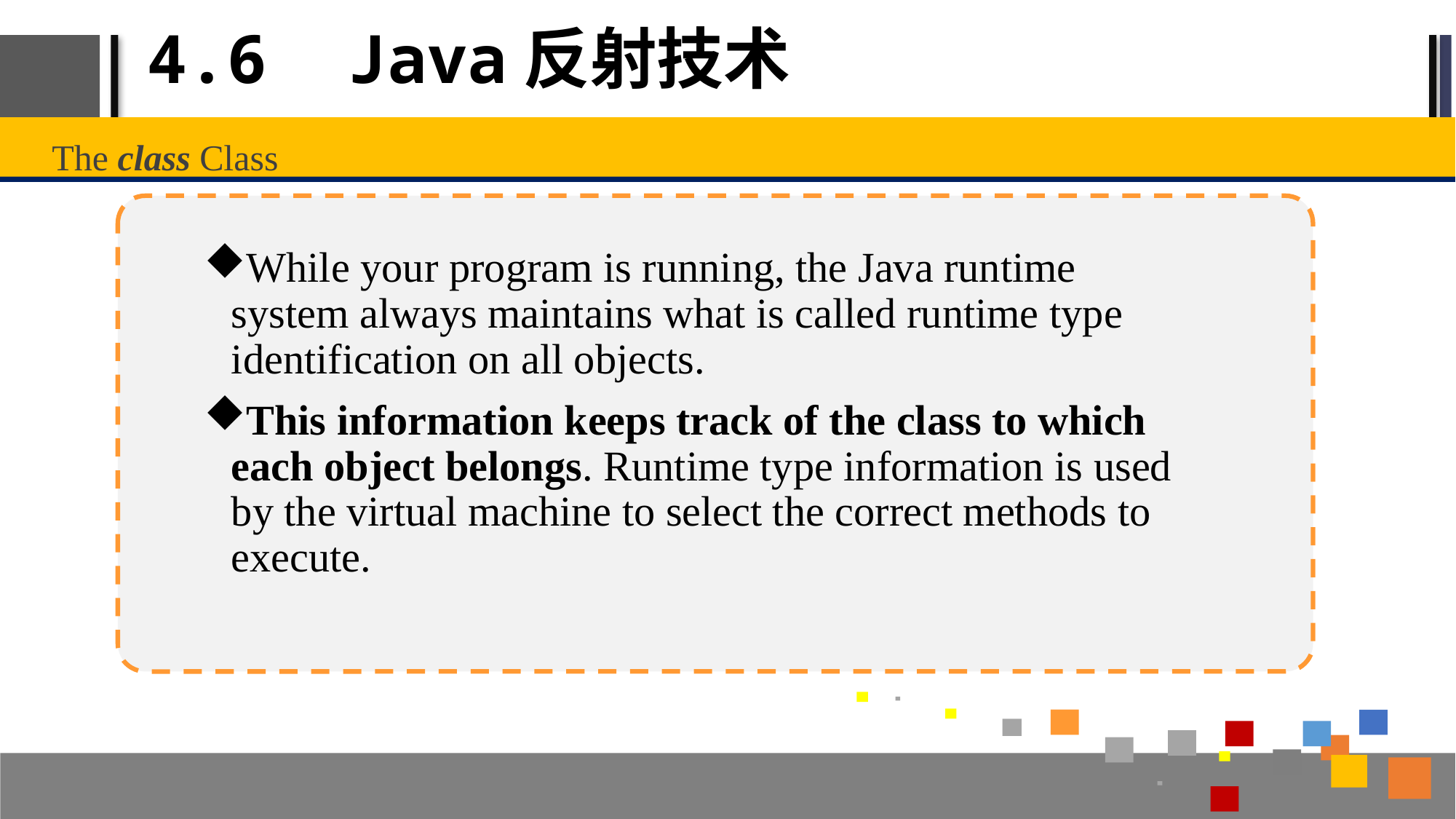

# 4.6  Java反射技术

The class Class

While your program is running, the Java runtime system always maintains what is called runtime type identification on all objects.
This information keeps track of the class to which each object belongs. Runtime type information is used by the virtual machine to select the correct methods to execute.